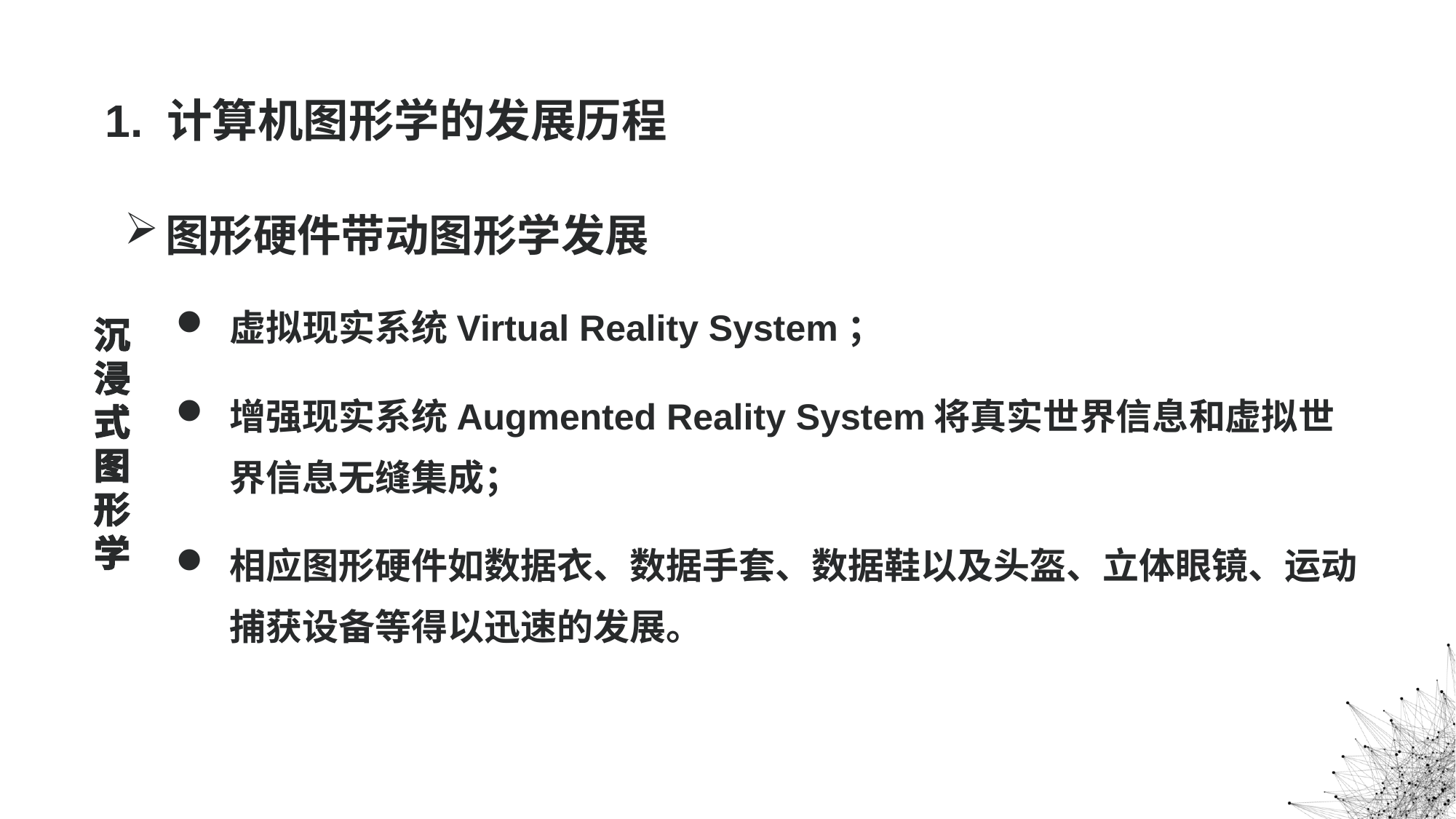

# 1. 计算机图形学的发展历程
图形硬件带动图形学发展
虚拟现实系统Virtual Reality System；
增强现实系统Augmented Reality System将真实世界信息和虚拟世界信息无缝集成；
相应图形硬件如数据衣、数据手套、数据鞋以及头盔、立体眼镜、运动捕获设备等得以迅速的发展。
沉浸式图形学